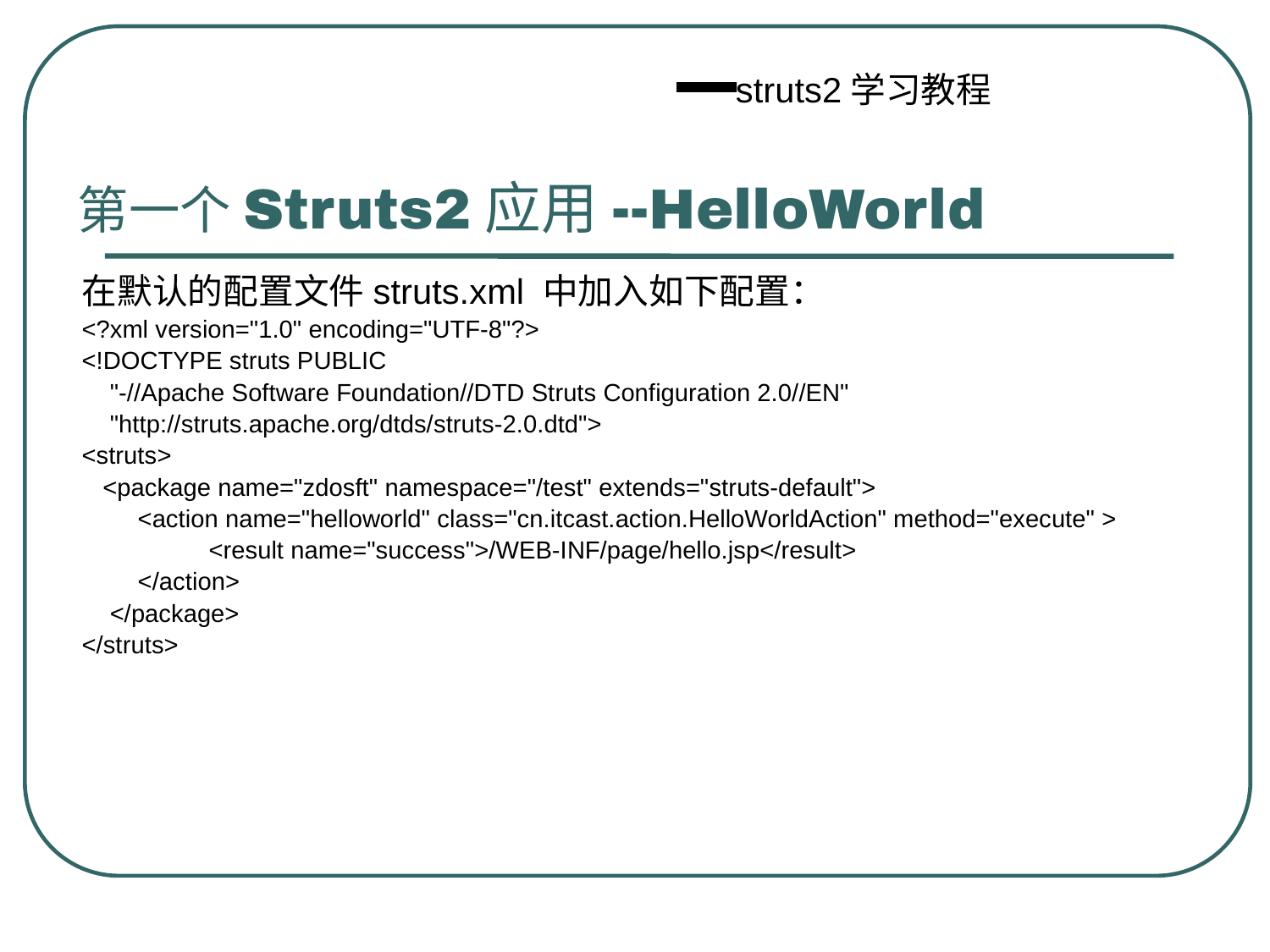

第一个Struts2应用--HelloWorld
在默认的配置文件struts.xml 中加入如下配置：
<?xml version="1.0" encoding="UTF-8"?>
<!DOCTYPE struts PUBLIC
    "-//Apache Software Foundation//DTD Struts Configuration 2.0//EN"
    "http://struts.apache.org/dtds/struts-2.0.dtd">
<struts>
   <package name="zdosft" namespace="/test" extends="struts-default">
        <action name="helloworld" class="cn.itcast.action.HelloWorldAction" method="execute" >
	<result name="success">/WEB-INF/page/hello.jsp</result>
        </action>
    </package>
</struts>